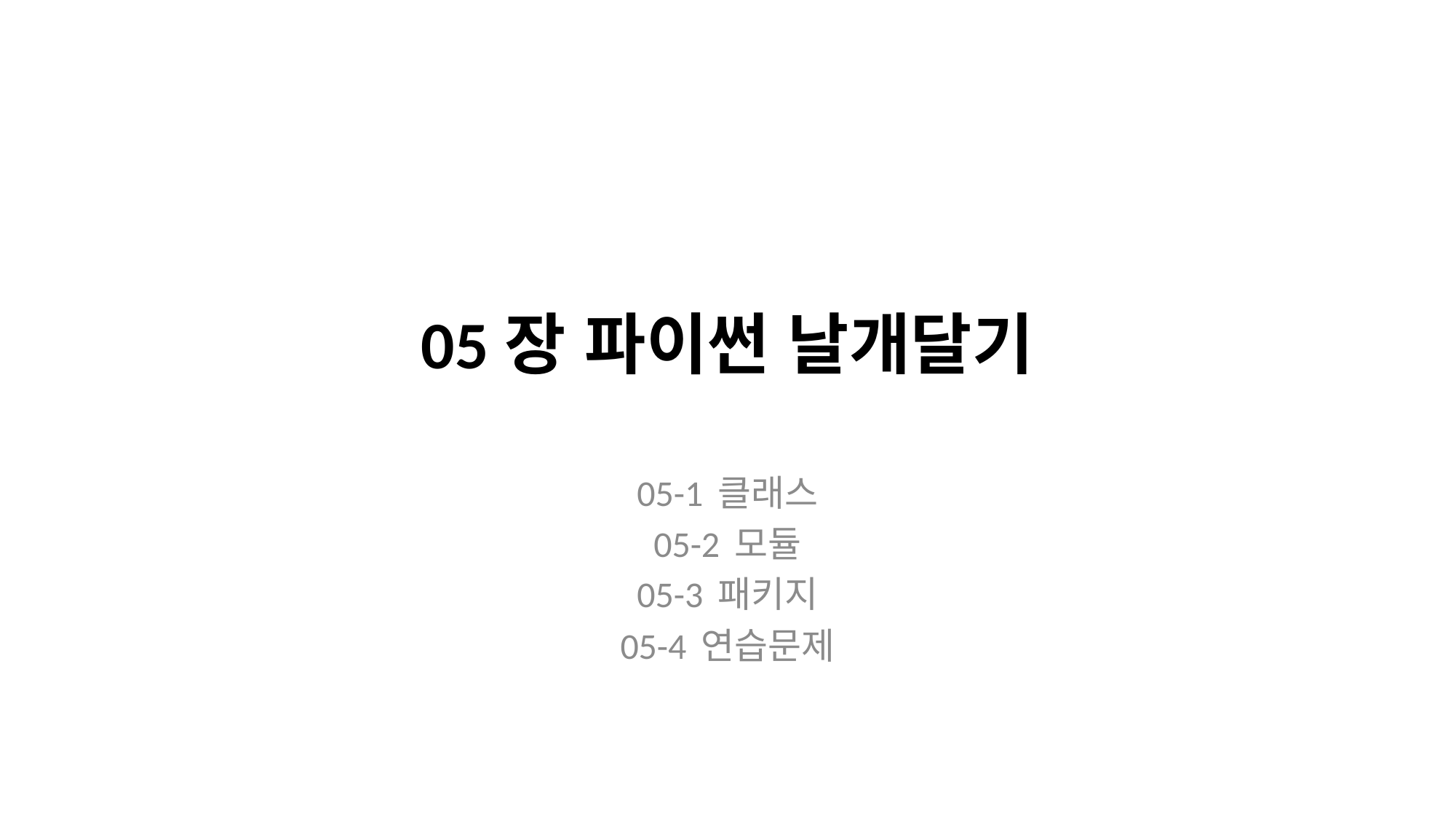

# 05장 파이썬 날개달기
05-1 클래스
05-2 모듈
05-3 패키지
05-4 연습문제